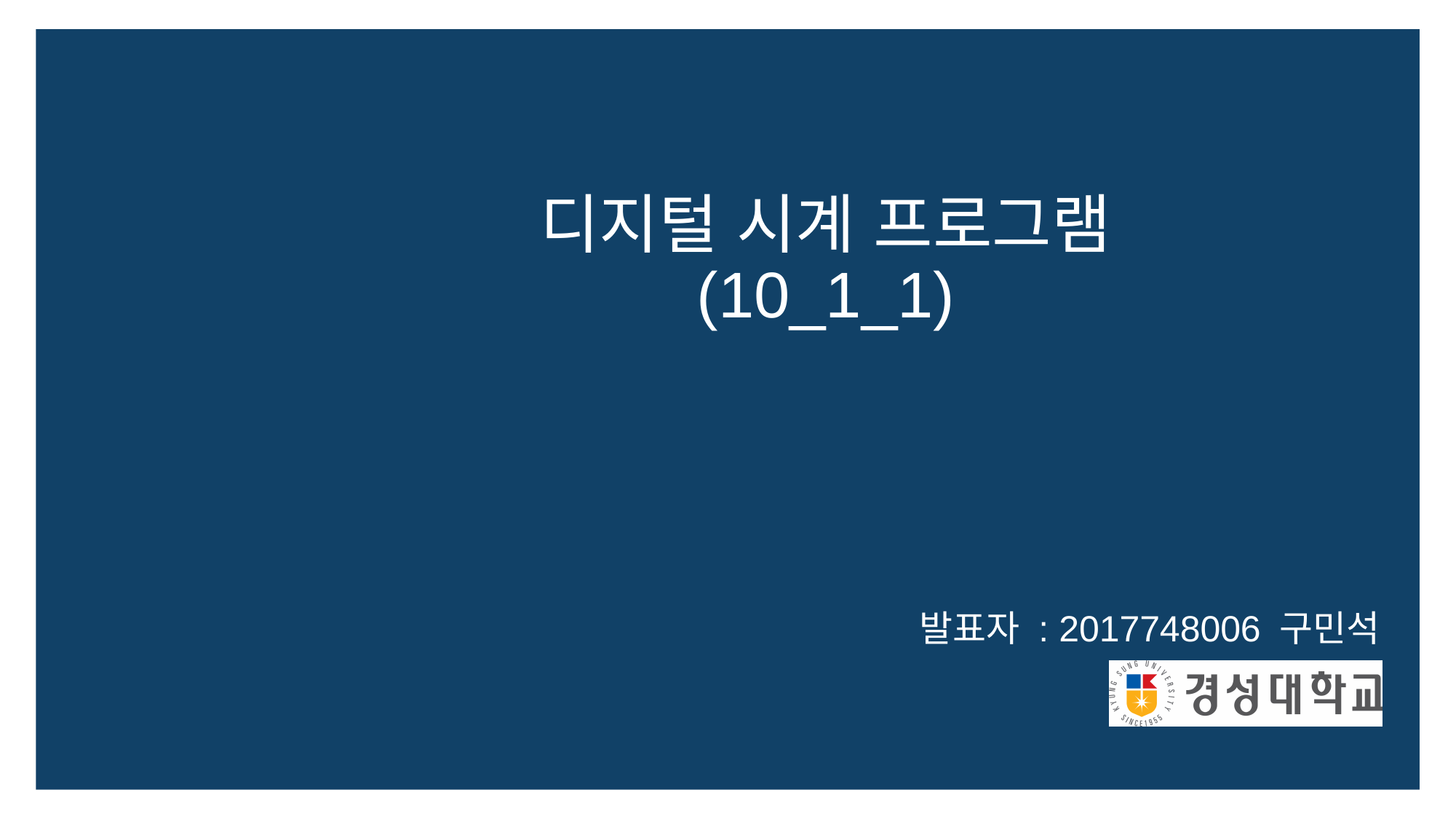

# 디지털 시계 프로그램 (10_1_1)
발표자 : 2017748006 구민석